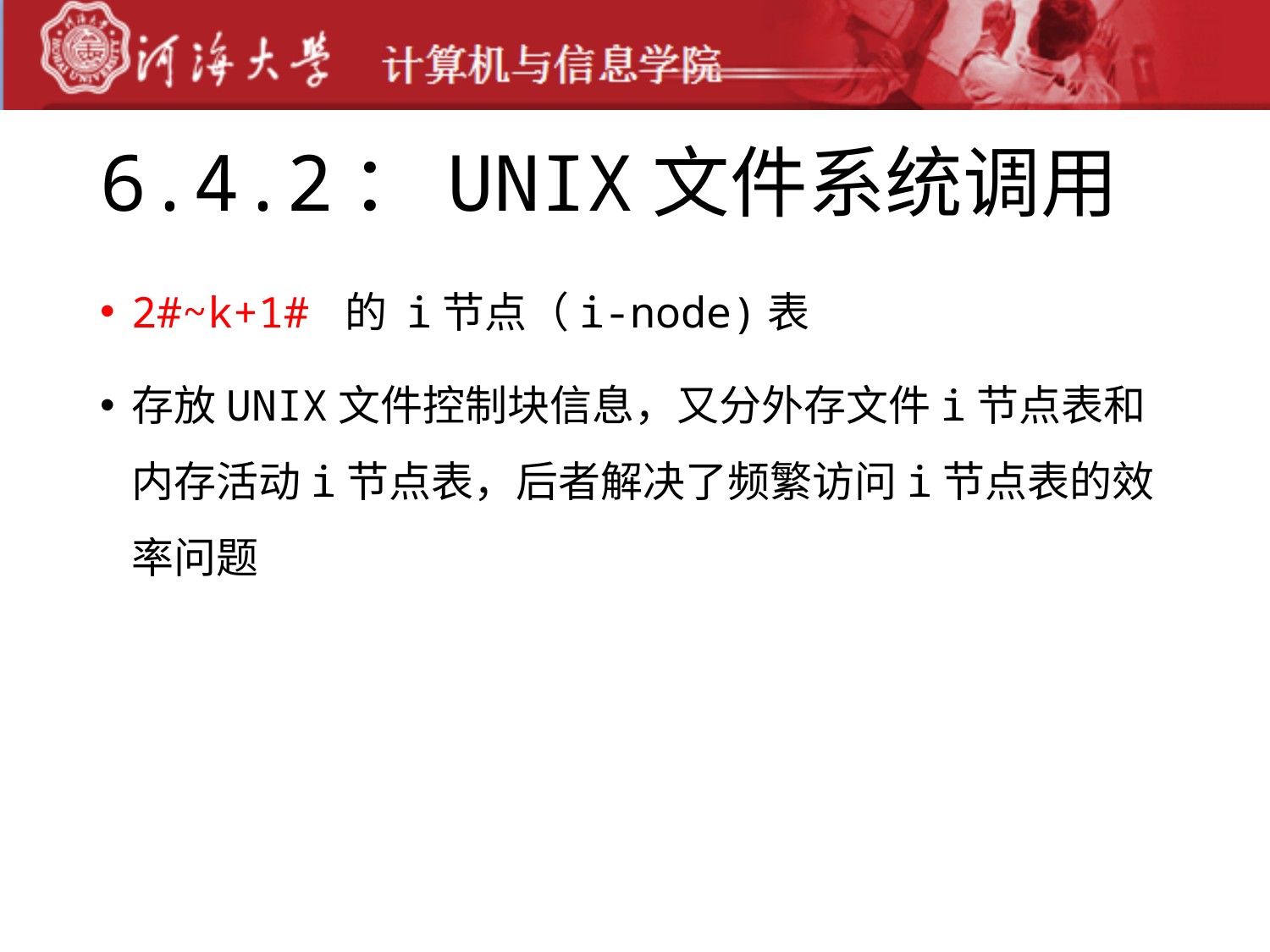

# 6.4.2：UNIX文件系统调用
2#~k+1# 的 i节点（i-node)表
存放UNIX文件控制块信息，又分外存文件i节点表和内存活动i节点表，后者解决了频繁访问i节点表的效率问题